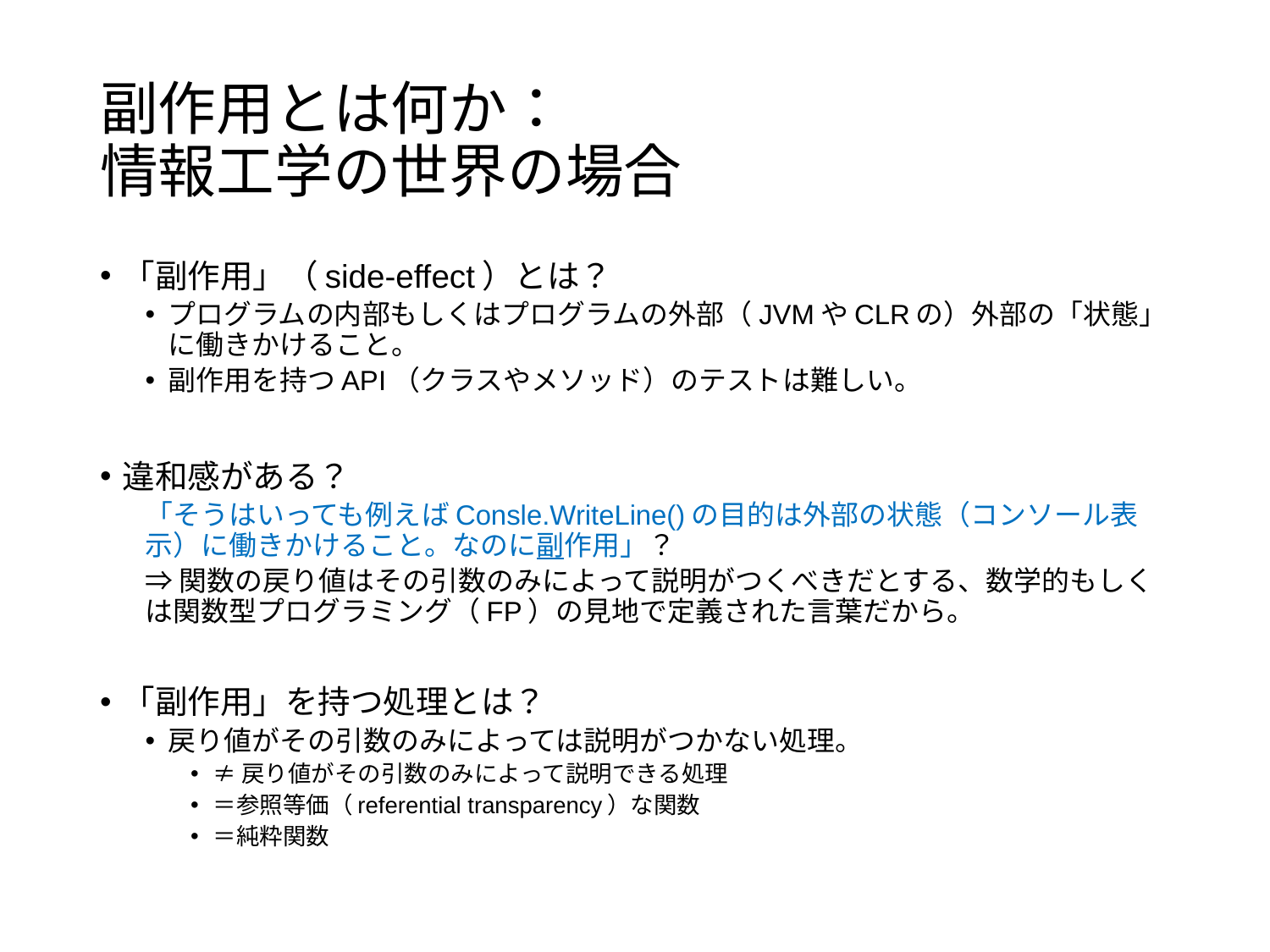

# 副作用とは何か： 情報工学の世界の場合
「副作用」（side-effect）とは？
プログラムの内部もしくはプログラムの外部（JVMやCLRの）外部の「状態」に働きかけること。
副作用を持つAPI（クラスやメソッド）のテストは難しい。

違和感がある？
「そうはいっても例えばConsle.WriteLine()の目的は外部の状態（コンソール表示）に働きかけること。なのに副作用」？
⇒関数の戻り値はその引数のみによって説明がつくべきだとする、数学的もしくは関数型プログラミング（FP）の見地で定義された言葉だから。

「副作用」を持つ処理とは？
戻り値がその引数のみによっては説明がつかない処理。
≠戻り値がその引数のみによって説明できる処理
＝参照等価（referential transparency）な関数
＝純粋関数